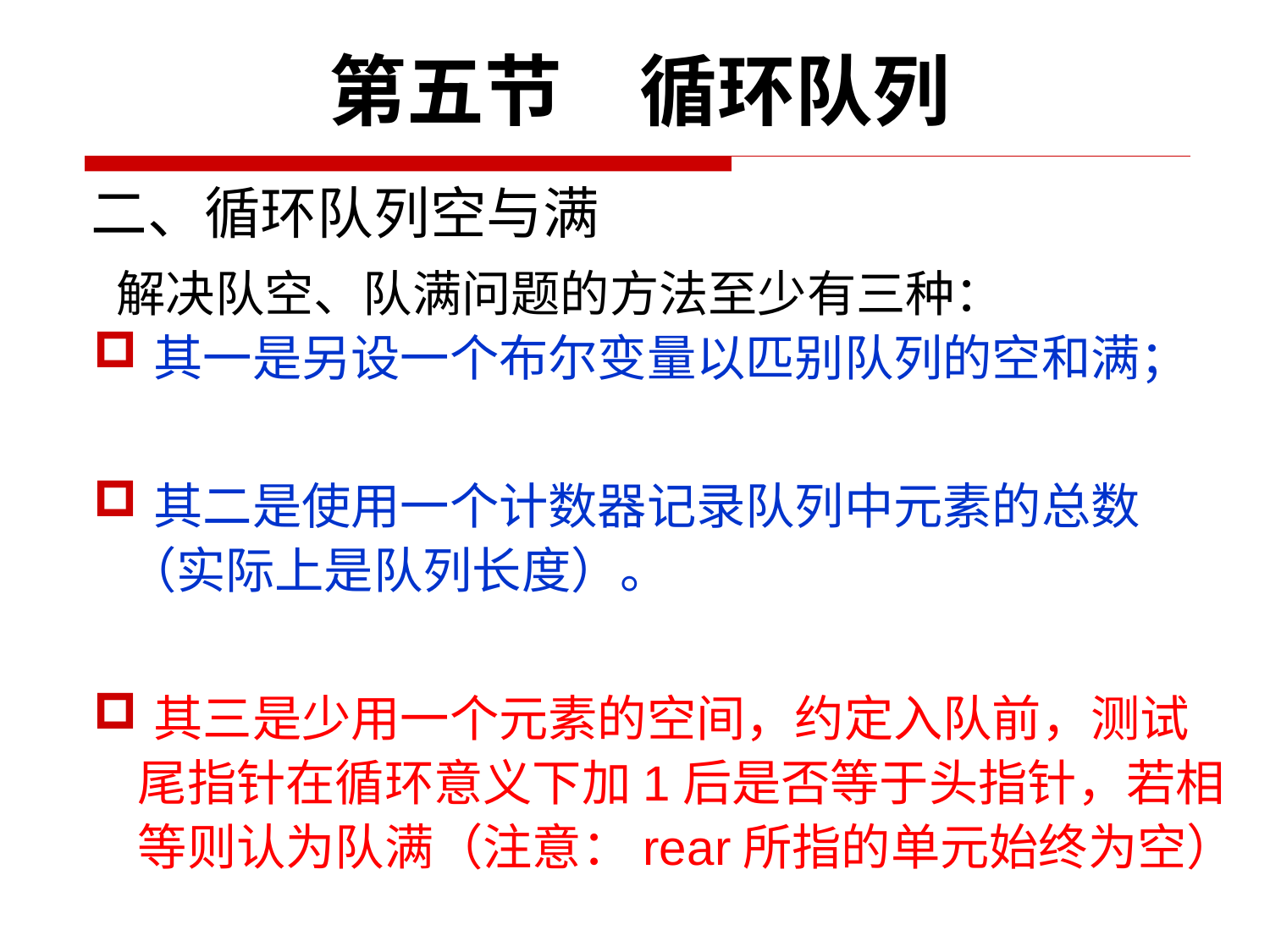

第五节　循环队列
二、循环队列空与满
       解决队空、队满问题的方法至少有三种：
其一是另设一个布尔变量以匹别队列的空和满；

其二是使用一个计数器记录队列中元素的总数
  （实际上是队列长度）。

其三是少用一个元素的空间，约定入队前，测试
   尾指针在循环意义下加1后是否等于头指针，若相
   等则认为队满（注意：rear所指的单元始终为空）